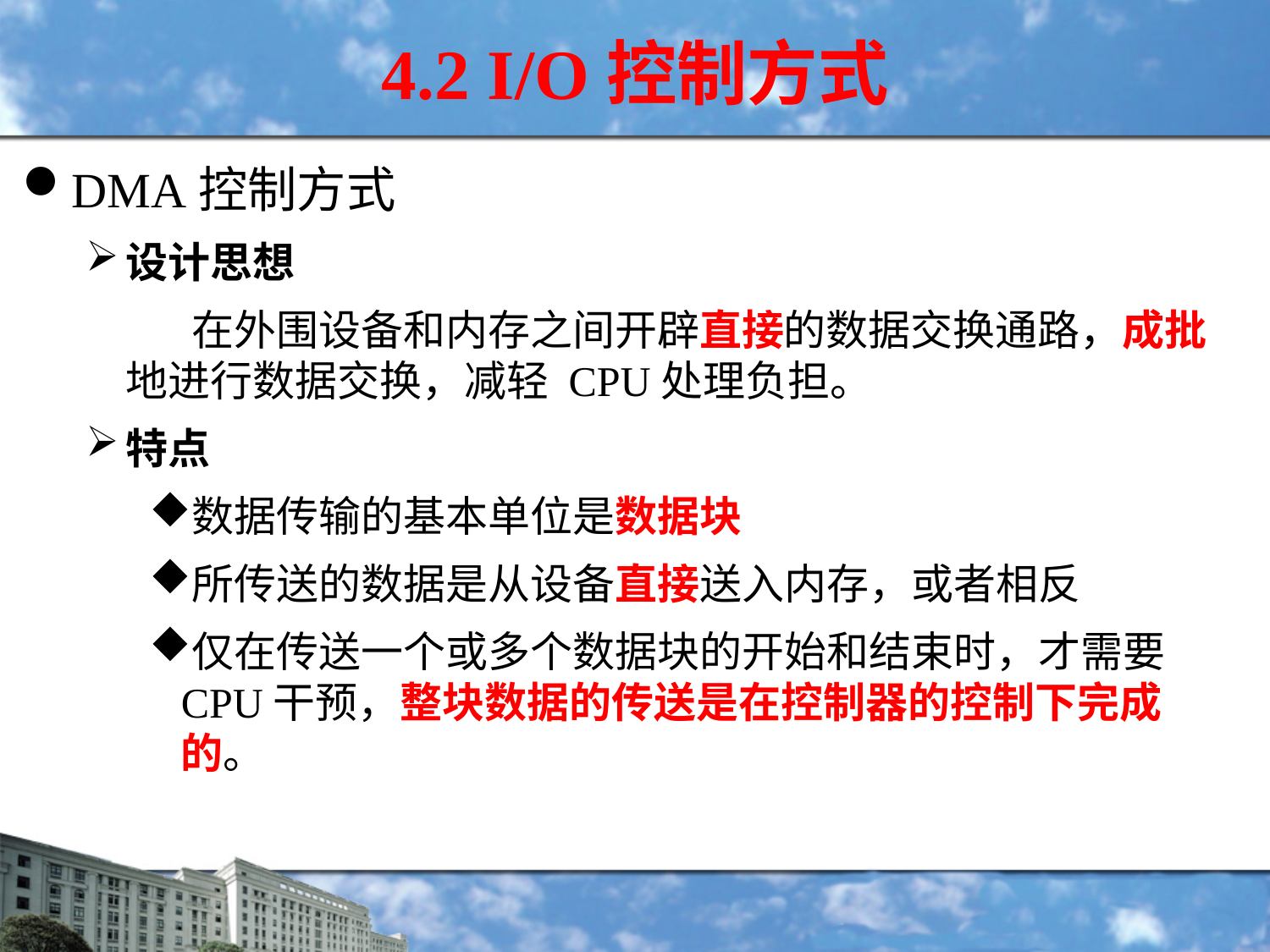

4.2 I/O控制方式
DMA控制方式
设计思想
          在外围设备和内存之间开辟直接的数据交换通路，成批地进行数据交换，减轻 CPU处理负担。
特点
数据传输的基本单位是数据块
所传送的数据是从设备直接送入内存，或者相反
仅在传送一个或多个数据块的开始和结束时，才需要CPU干预，整块数据的传送是在控制器的控制下完成的。